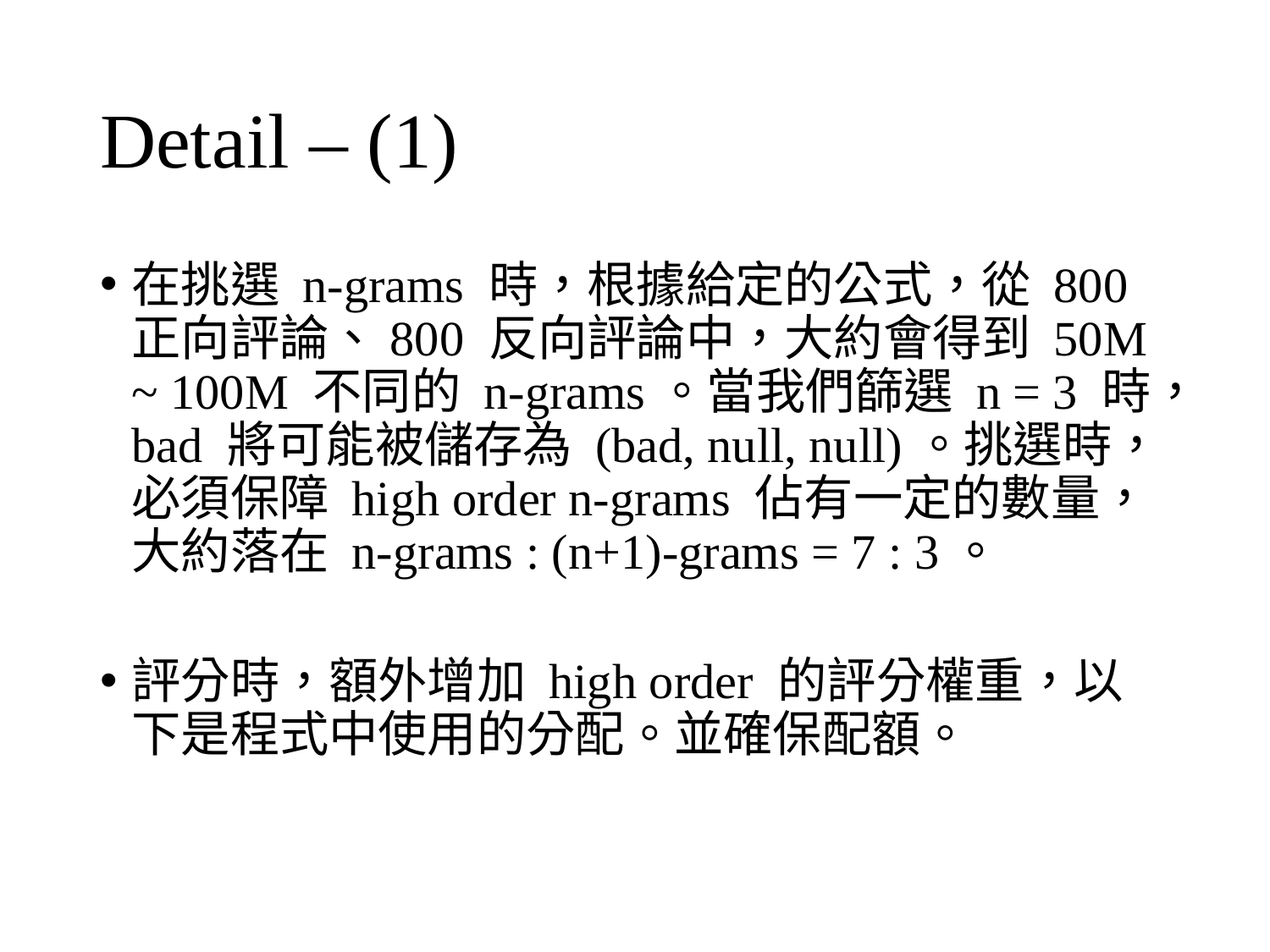

# Detail – (1)
在挑選 n-grams 時，根據給定的公式，從 800 正向評論、800 反向評論中，大約會得到 50M ~ 100M 不同的 n-grams。當我們篩選 n = 3 時，bad 將可能被儲存為 (bad, null, null)。挑選時，必須保障 high order n-grams 佔有一定的數量，大約落在 n-grams : (n+1)-grams = 7 : 3。
評分時，額外增加 high order 的評分權重，以下是程式中使用的分配。並確保配額。